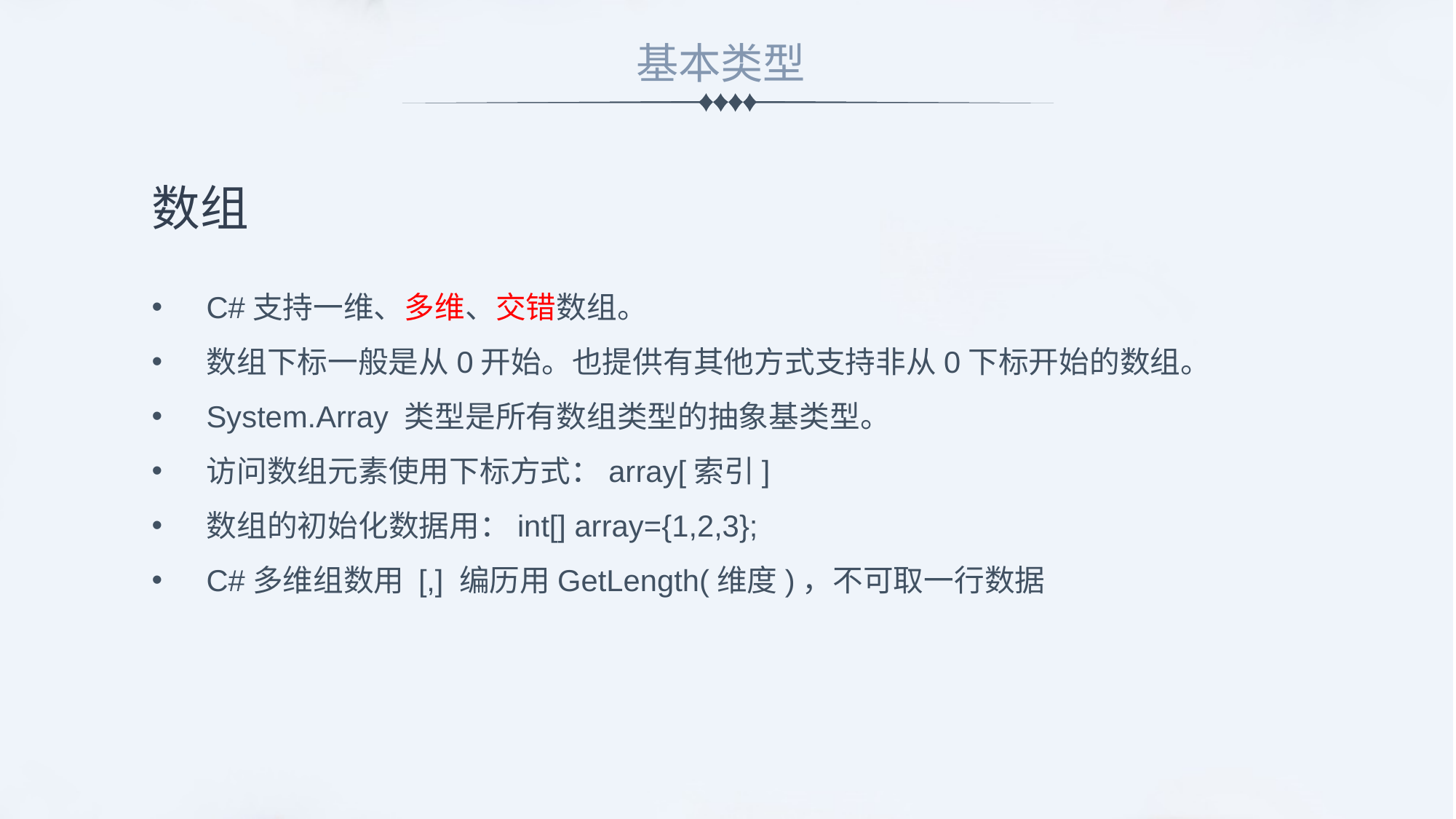

数组
C#支持一维、多维、交错数组。
数组下标一般是从0开始。也提供有其他方式支持非从0下标开始的数组。
System.Array 类型是所有数组类型的抽象基类型。
访问数组元素使用下标方式：array[索引]
数组的初始化数据用：int[] array={1,2,3};
C#多维组数用 [,] 编历用GetLength(维度)，不可取一行数据